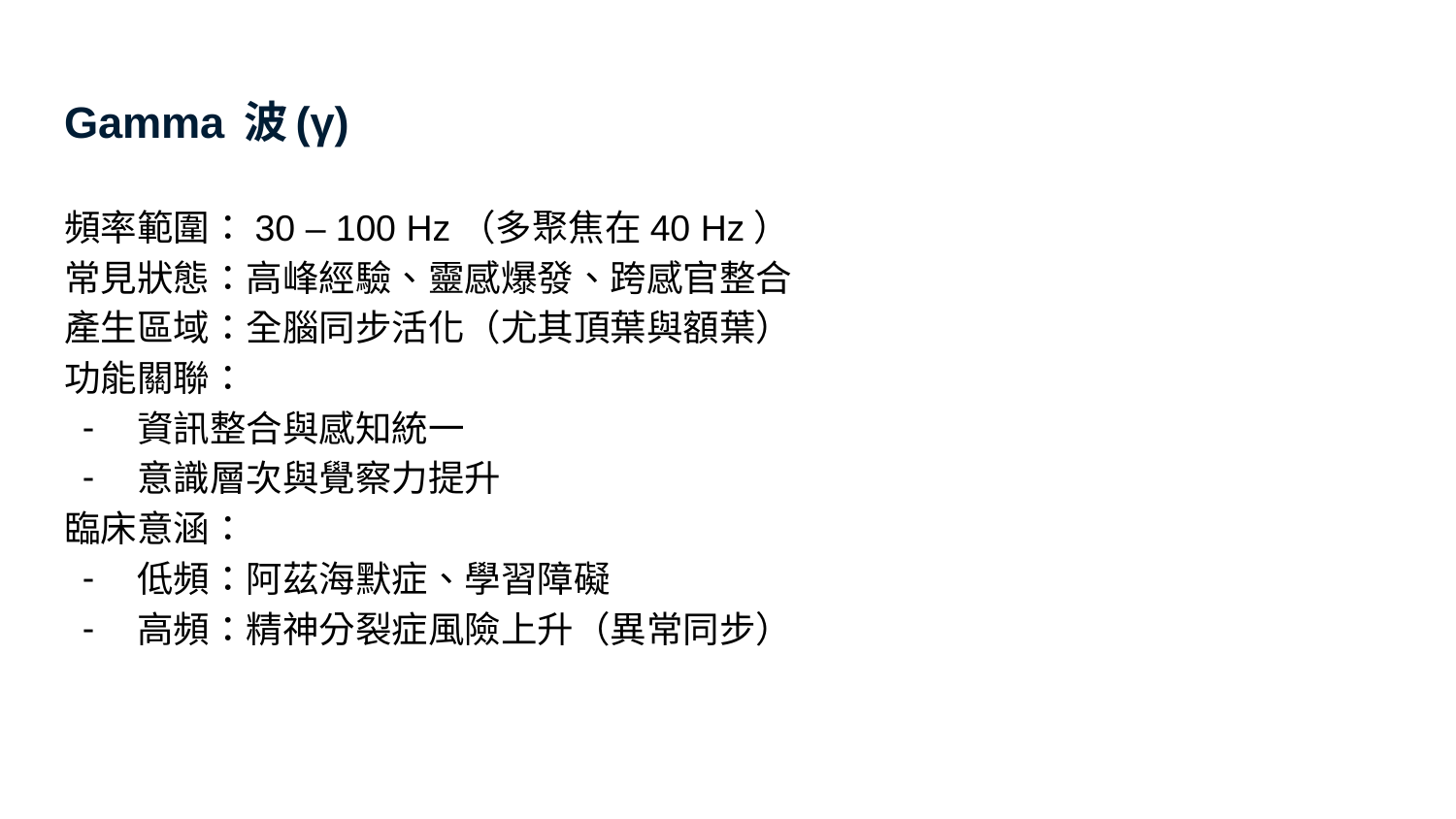

# Gamma 波(γ)
頻率範圍：30 – 100 Hz（多聚焦在40 Hz）
常見狀態：高峰經驗、靈感爆發、跨感官整合
產生區域：全腦同步活化（尤其頂葉與額葉）
功能關聯：
資訊整合與感知統一
意識層次與覺察力提升
臨床意涵：
低頻：阿茲海默症、學習障礙
高頻：精神分裂症風險上升（異常同步）